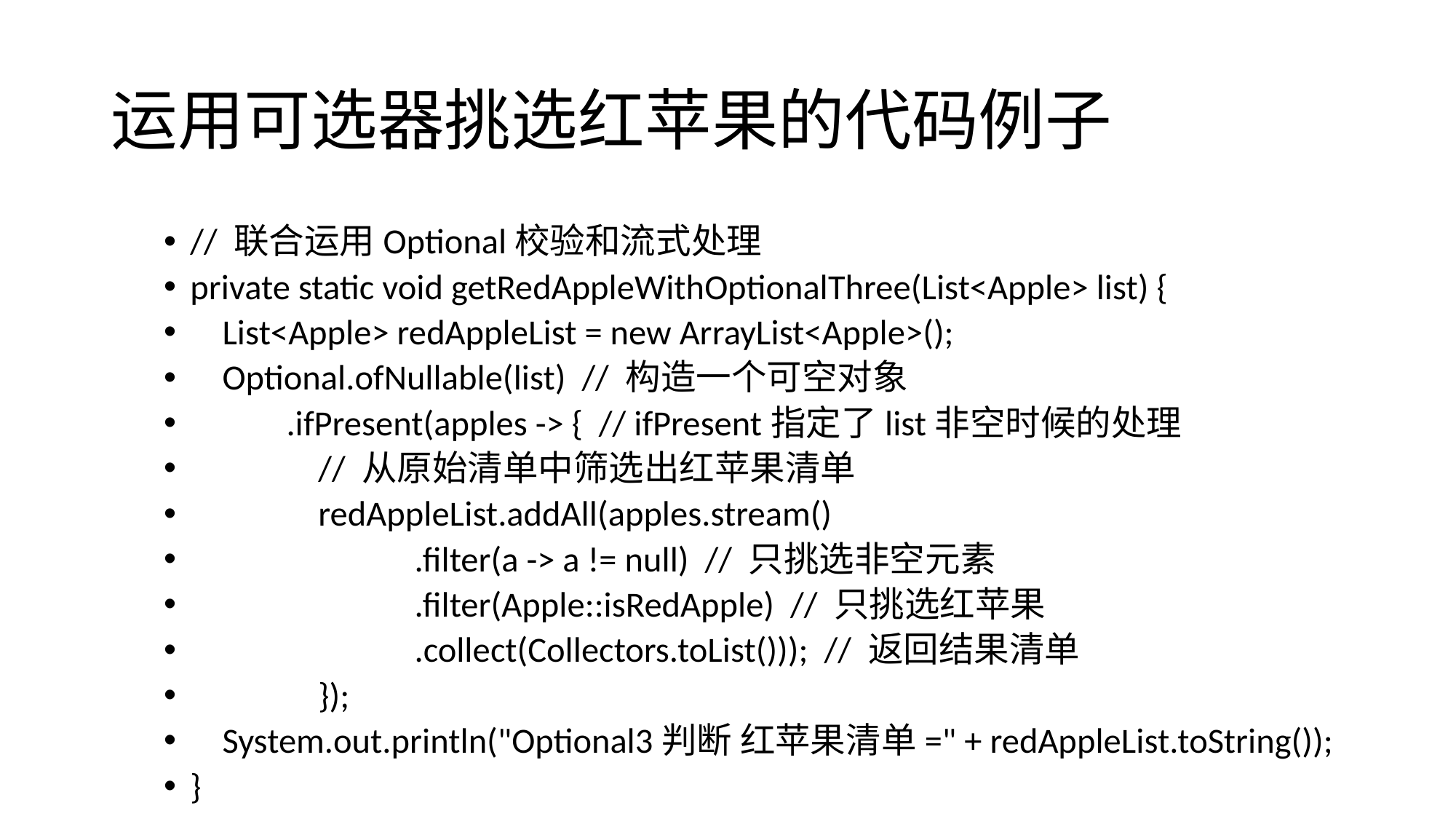

# 运用可选器挑选红苹果的代码例子
// 联合运用Optional校验和流式处理
private static void getRedAppleWithOptionalThree(List<Apple> list) {
    List<Apple> redAppleList = new ArrayList<Apple>();
    Optional.ofNullable(list)  // 构造一个可空对象
            .ifPresent(apples -> {  // ifPresent指定了list非空时候的处理
                // 从原始清单中筛选出红苹果清单
                redAppleList.addAll(apples.stream()
                            .filter(a -> a != null)  // 只挑选非空元素
                            .filter(Apple::isRedApple)  // 只挑选红苹果
                            .collect(Collectors.toList()));  // 返回结果清单
                });
    System.out.println("Optional3判断 红苹果清单=" + redAppleList.toString());
}